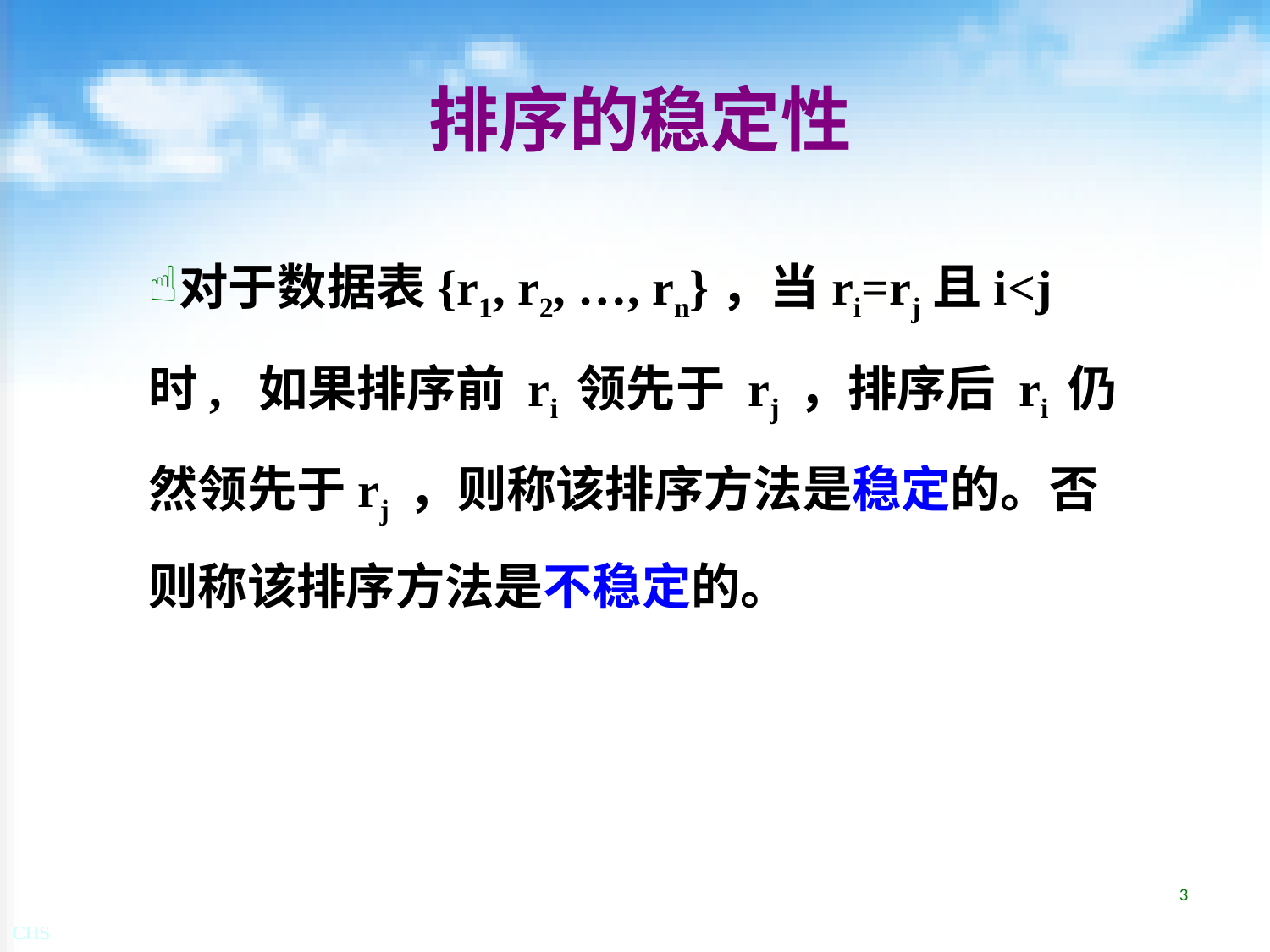

# 排序的稳定性
对于数据表{r1, r2, …, rn}，当ri=rj且i<j时,  如果排序前 ri 领先于 rj ，排序后 ri 仍然领先于rj ，则称该排序方法是稳定的。否则称该排序方法是不稳定的。
3